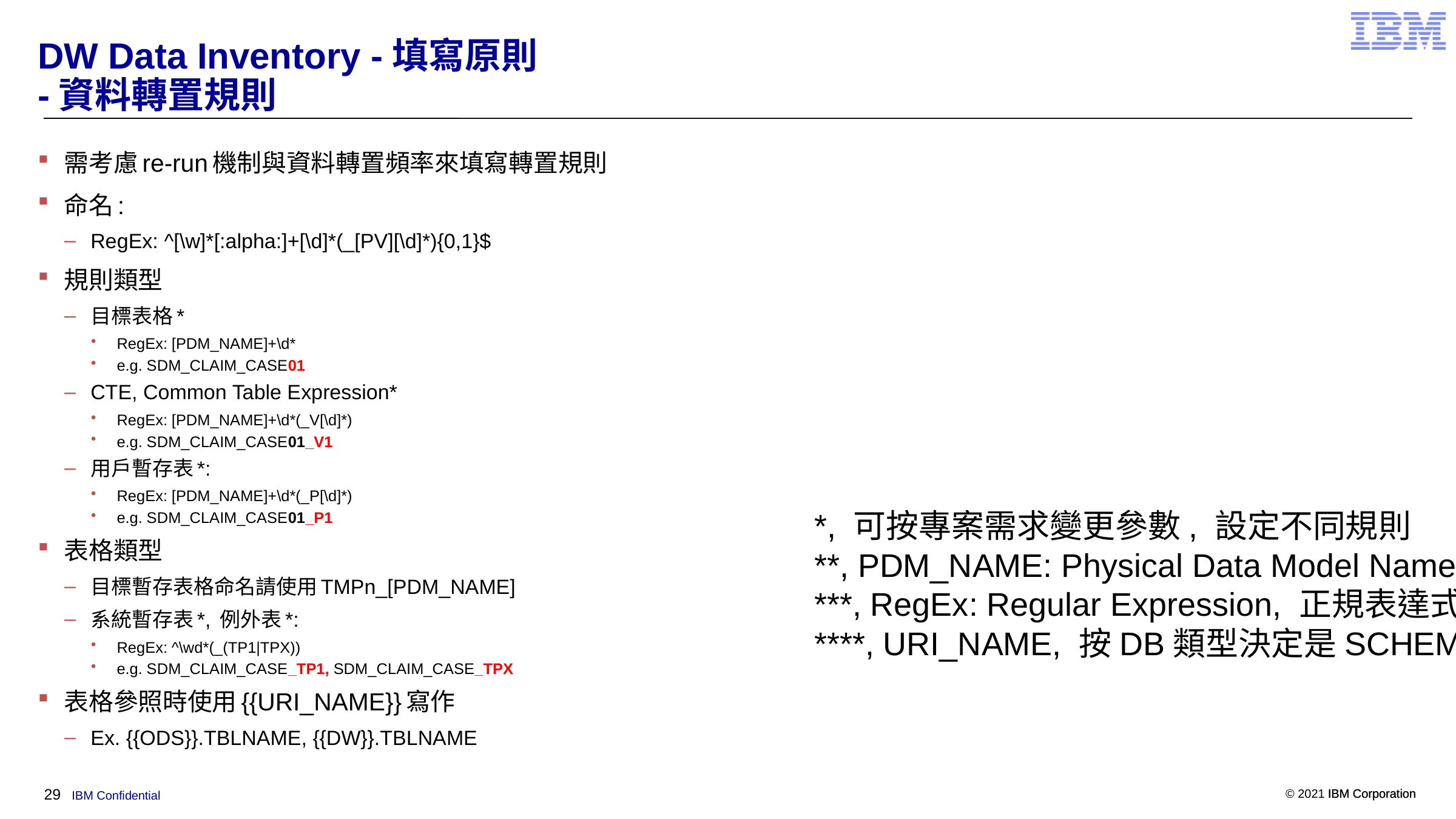

# DW Data Inventory -填寫原則 -資料轉置規則

需考慮re-run機制與資料轉置頻率來填寫轉置規則
命名:
RegEx: ^[\w]*[:alpha:]+[\d]*(_[PV][\d]*){0,1}$
規則類型
目標表格*
RegEx: [PDM_NAME]+\d*
e.g. SDM_CLAIM_CASE01
CTE, Common Table Expression*
RegEx: [PDM_NAME]+\d*(_V[\d]*)
e.g. SDM_CLAIM_CASE01_V1
用戶暫存表*:
RegEx: [PDM_NAME]+\d*(_P[\d]*)
e.g. SDM_CLAIM_CASE01_P1
表格類型
目標暫存表格命名請使用TMPn_[PDM_NAME]
系統暫存表*, 例外表*:
RegEx: ^\wd*(_(TP1|TPX))
e.g. SDM_CLAIM_CASE_TP1, SDM_CLAIM_CASE_TPX
表格參照時使用{{URI_NAME}}寫作
Ex. {{ODS}}.TBLNAME, {{DW}}.TBLNAME

*, 可按專案需求變更參數, 設定不同規則
**, PDM_NAME: Physical Data Model Name
***, RegEx: Regular Expression, 正規表達式
****, URI_NAME, 按DB類型決定是SCHEMA, DB